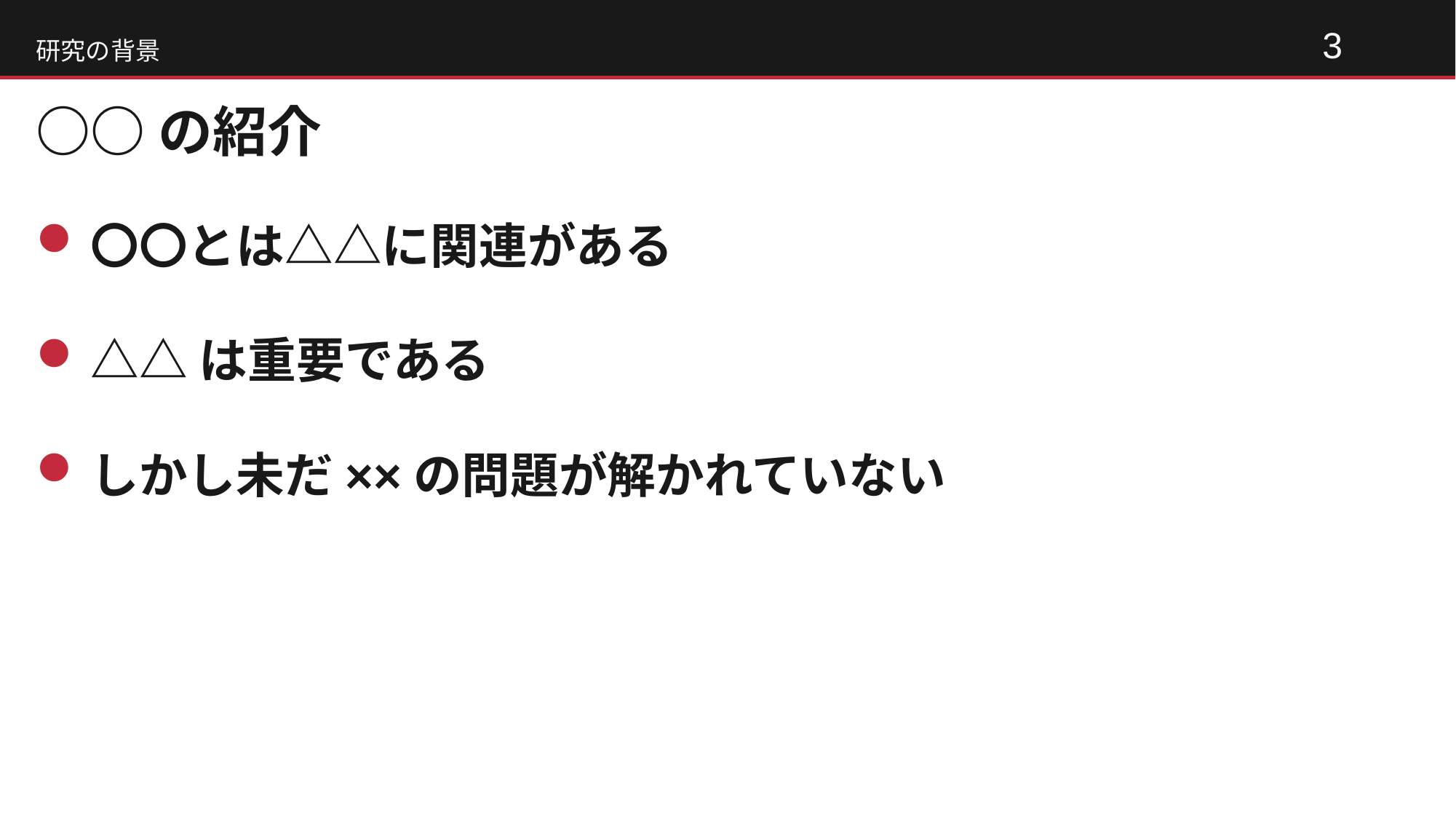

研究の背景
# ○○の紹介
〇〇とは△△に関連がある
△△は重要である
しかし未だ××の問題が解かれていない